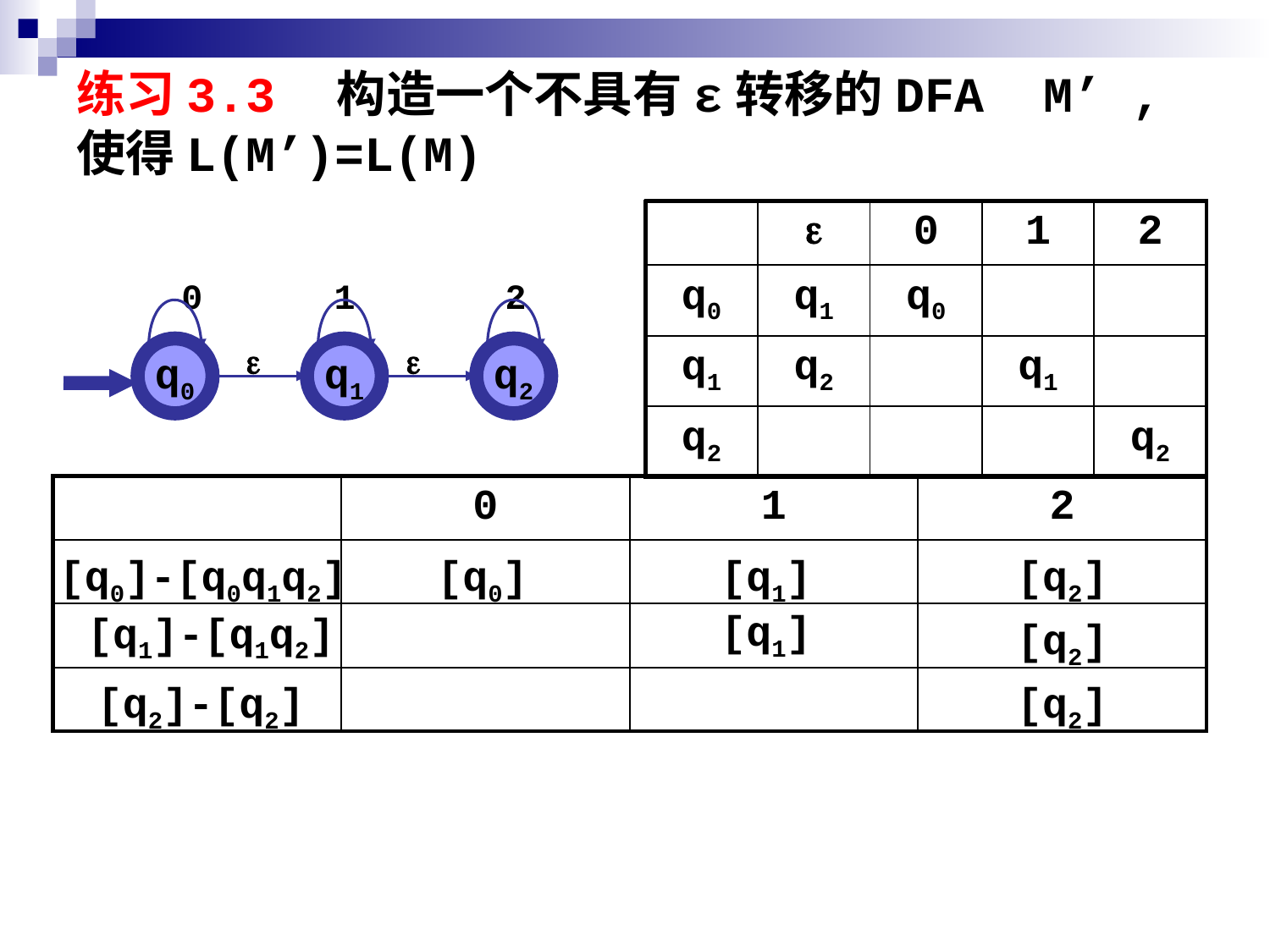

# 练习3.3　构造一个不具有ε转移的DFA  M’ , 使得L(M’)=L(M)
|  | ε | 0 | 1 | 2 |
| --- | --- | --- | --- | --- |
| q0 | q1 | q0 |  |  |
| q1 | q2 |  | q1 |  |
| q2 |  |  |  | q2 |
0
1
2
ε
ε
q0
q1
q2

|  | 0 | 1 | 2 |
| --- | --- | --- | --- |
|  |  |  |  |
|  |  |  |  |
|  |  |  |  |
[q0]-[q0q1q2]
[q0]
[q1]
[q2]
[q1]
[q1]-[q1q2]
[q2]
[q2]-[q2]
[q2]